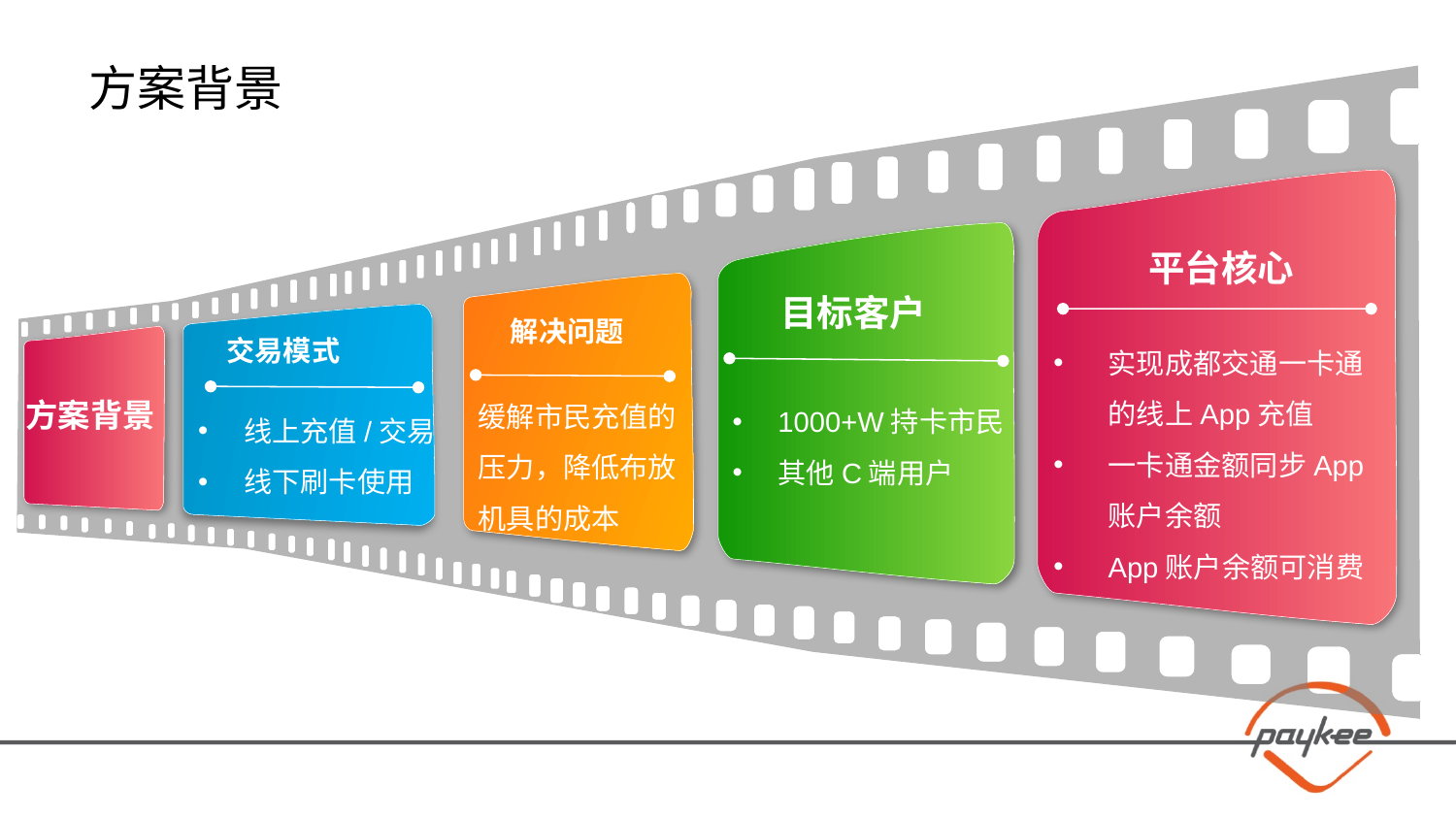

# 方案背景

平台核心
目标客户
解决问题
实现成都交通一卡通的线上App充值
一卡通金额同步App账户余额
App账户余额可消费
交易模式
缓解市民充值的压力，降低布放机具的成本
1000+W持卡市民
其他C端用户
方案背景
线上充值/交易
线下刷卡使用